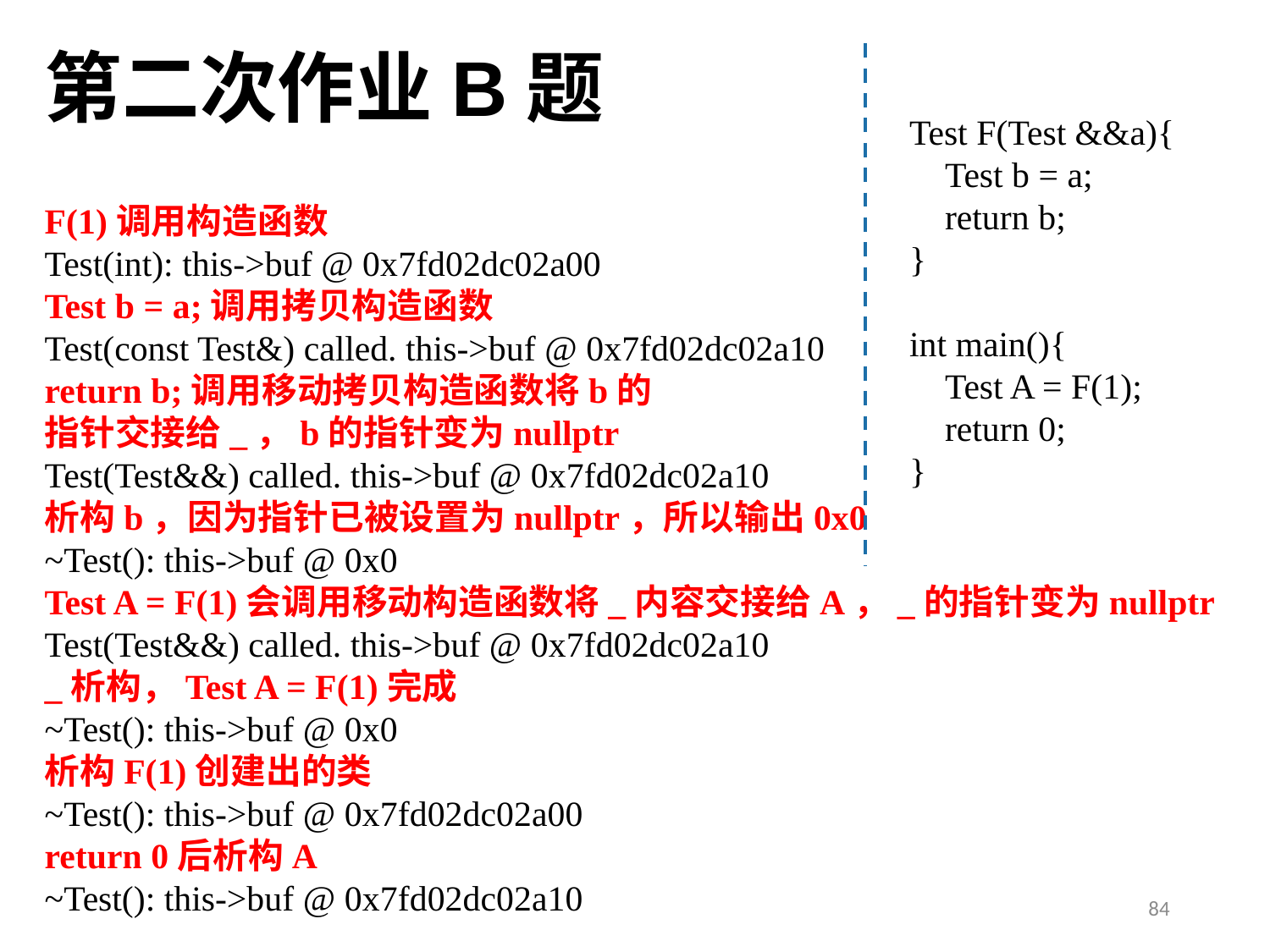

Test F(Test &&a){
    Test b = a;
    return b;
}

int main(){
    Test A = F(1);
    return 0;
}
第二次作业B题

F(1)调用构造函数
Test(int): this->buf @ 0x7fd02dc02a00
Test b = a;调用拷贝构造函数
Test(const Test&) called. this->buf @ 0x7fd02dc02a10
return b;调用移动拷贝构造函数将b的
指针交接给_，b的指针变为nullptr
Test(Test&&) called. this->buf @ 0x7fd02dc02a10
析构b，因为指针已被设置为nullptr，所以输出0x0
~Test(): this->buf @ 0x0
Test A = F(1)会调用移动构造函数将_内容交接给A，_的指针变为nullptr
Test(Test&&) called. this->buf @ 0x7fd02dc02a10
_析构，Test A = F(1)完成
~Test(): this->buf @ 0x0
析构F(1)创建出的类
~Test(): this->buf @ 0x7fd02dc02a00
return 0后析构A
~Test(): this->buf @ 0x7fd02dc02a10

84